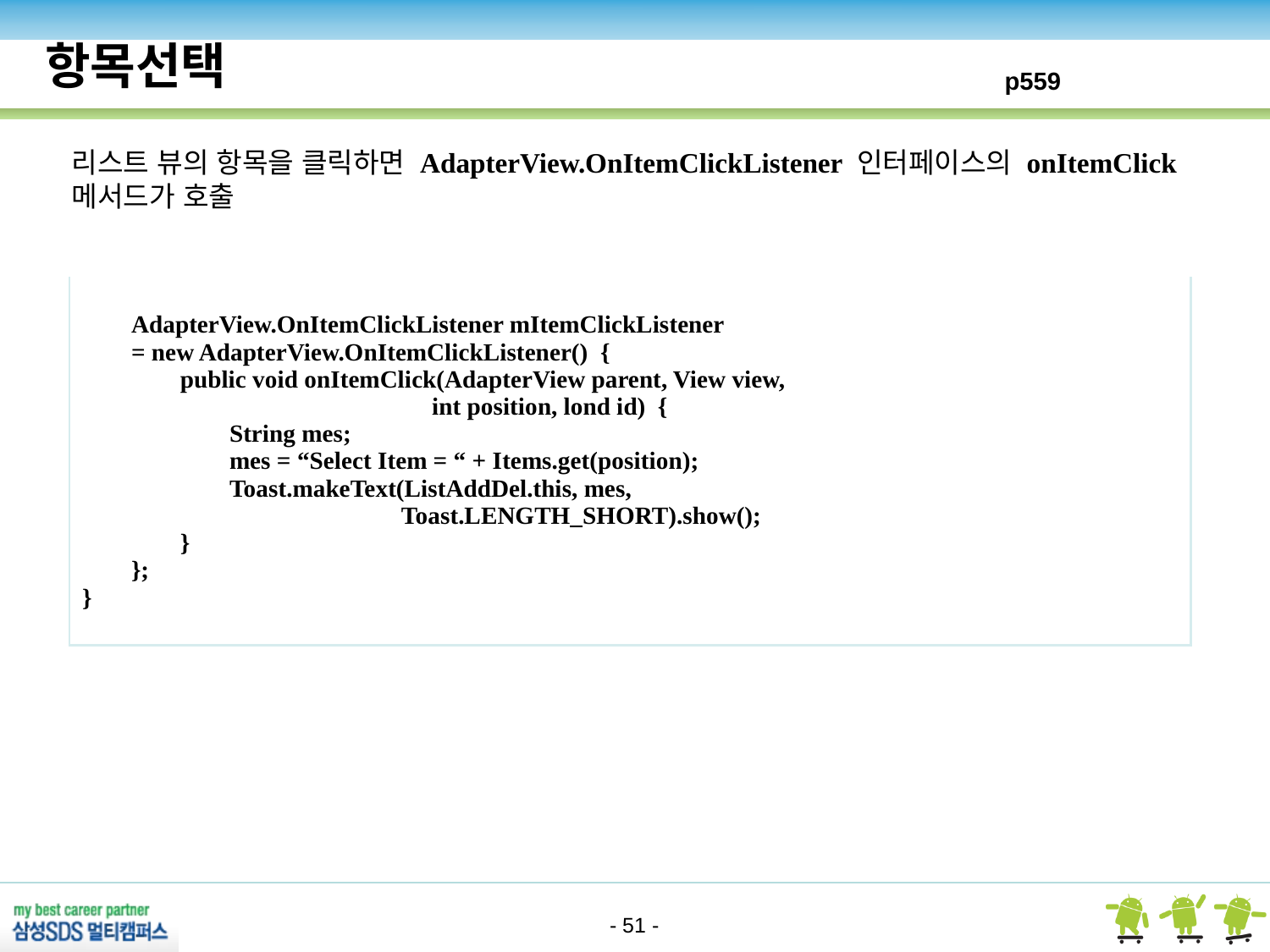

항목선택
p559
리스트 뷰의 항목을 클릭하면 AdapterView.OnItemClickListener 인터페이스의 onItemClick 메서드가 호출
| AdapterView.OnItemClickListener mItemClickListener = new AdapterView.OnItemClickListener() { public void onItemClick(AdapterView parent, View view, int position, lond id) { String mes; mes = “Select Item = “ + Items.get(position); Toast.makeText(ListAddDel.this, mes, Toast.LENGTH\_SHORT).show(); } }; } |
| --- |
- 51 -